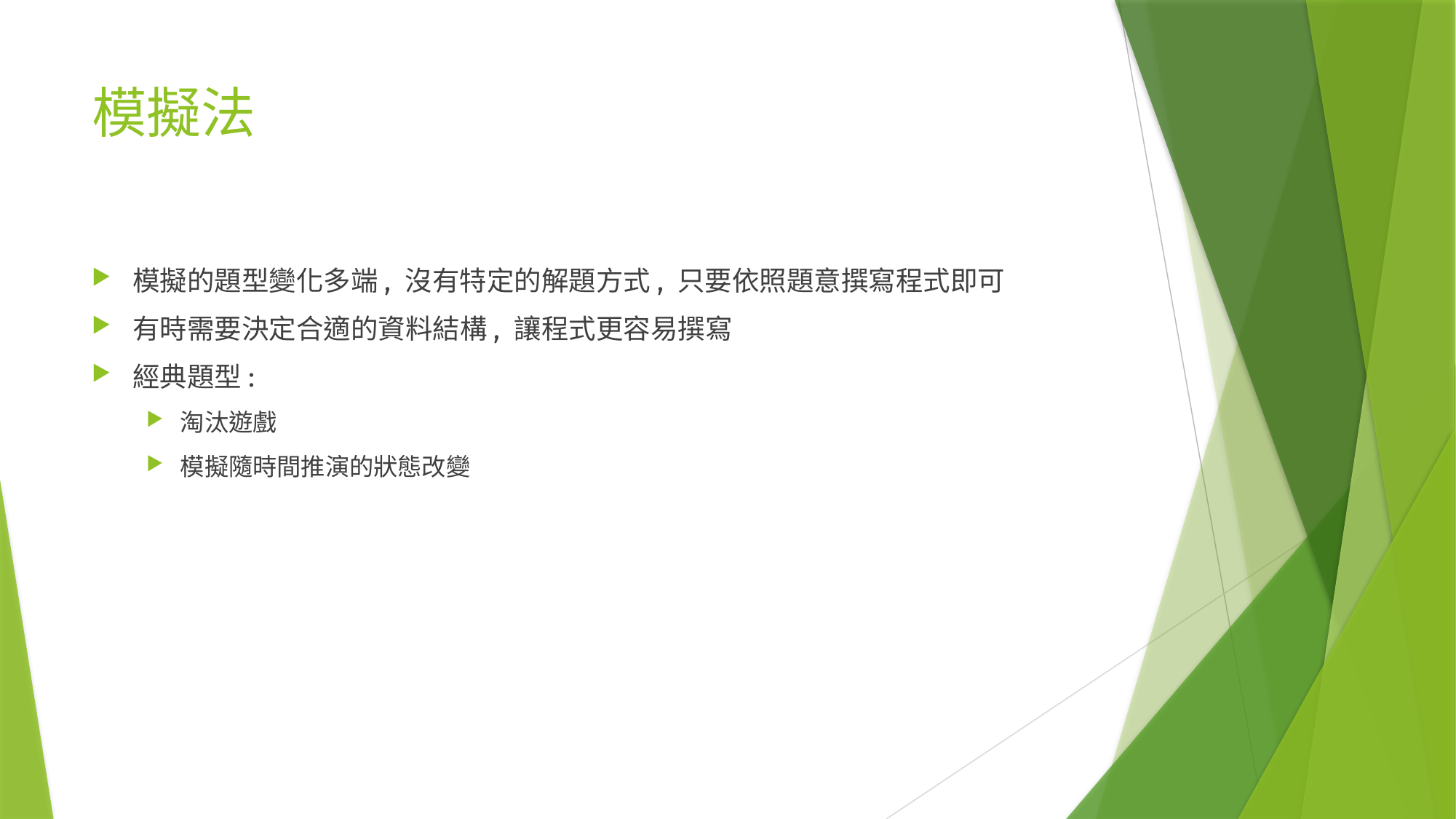

# 模擬法
模擬的題型變化多端, 沒有特定的解題方式, 只要依照題意撰寫程式即可
有時需要決定合適的資料結構, 讓程式更容易撰寫
經典題型:
淘汰遊戲
模擬隨時間推演的狀態改變